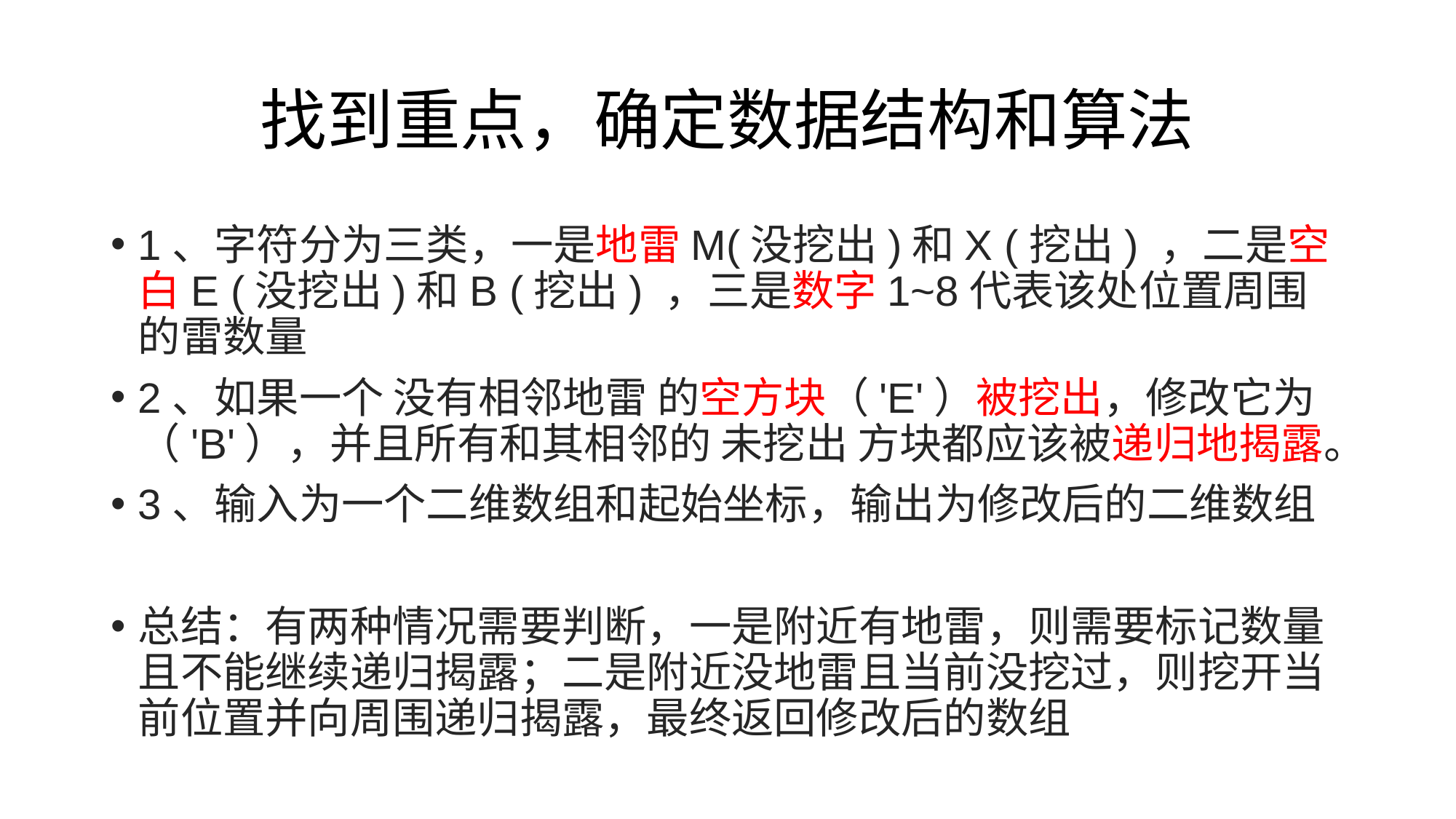

# 找到重点，确定数据结构和算法
1、字符分为三类，一是地雷M(没挖出)和X (挖出) ，二是空白E (没挖出)和B (挖出) ，三是数字1~8代表该处位置周围的雷数量
2、如果一个 没有相邻地雷 的空方块（'E'）被挖出，修改它为（'B'），并且所有和其相邻的 未挖出 方块都应该被递归地揭露。
3、输入为一个二维数组和起始坐标，输出为修改后的二维数组

总结：有两种情况需要判断，一是附近有地雷，则需要标记数量且不能继续递归揭露；二是附近没地雷且当前没挖过，则挖开当前位置并向周围递归揭露，最终返回修改后的数组